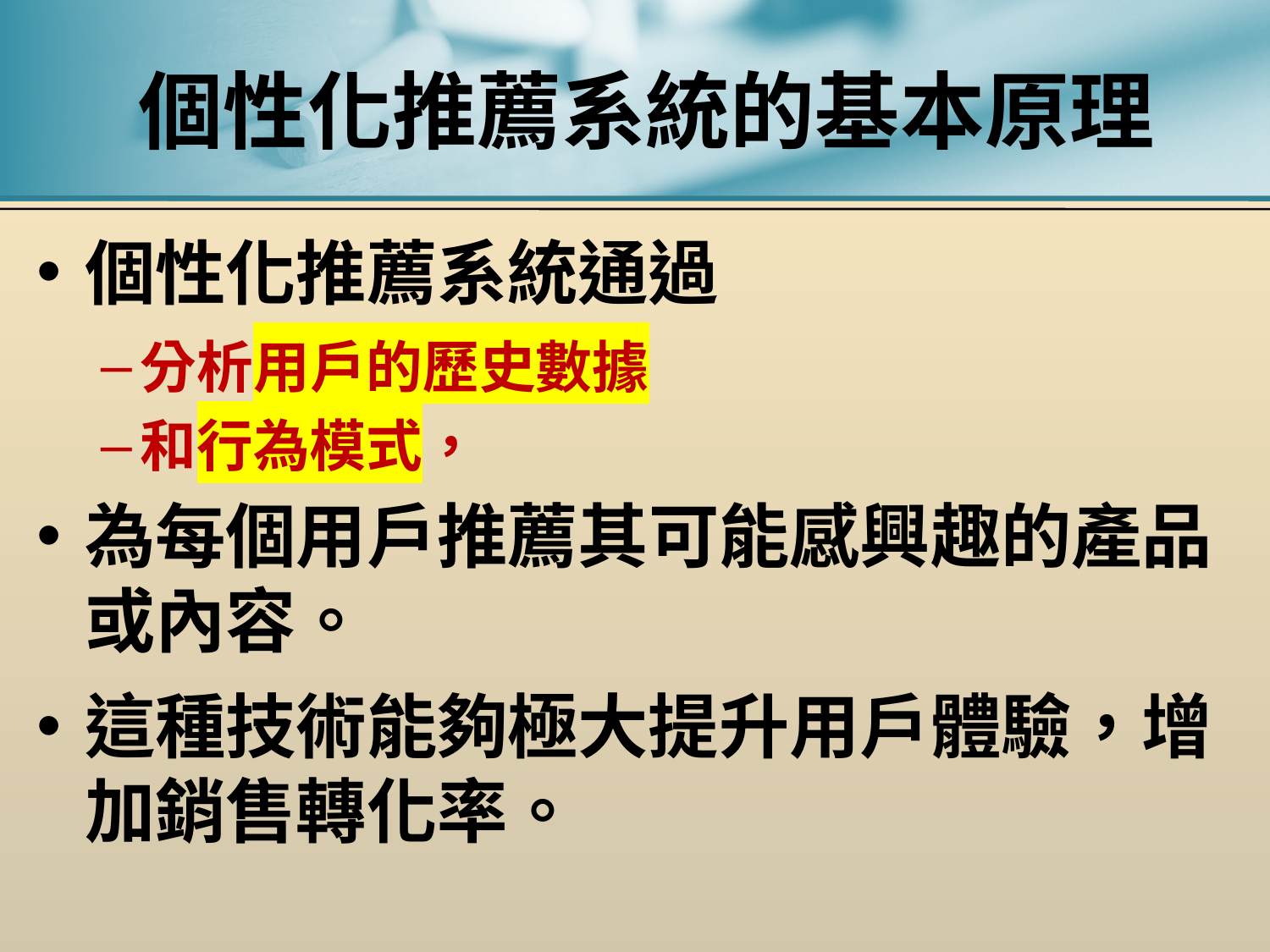

# 個性化推薦系統的基本原理
個性化推薦系統通過
分析用戶的歷史數據
和行為模式，
為每個用戶推薦其可能感興趣的產品或內容。
這種技術能夠極大提升用戶體驗，增加銷售轉化率。